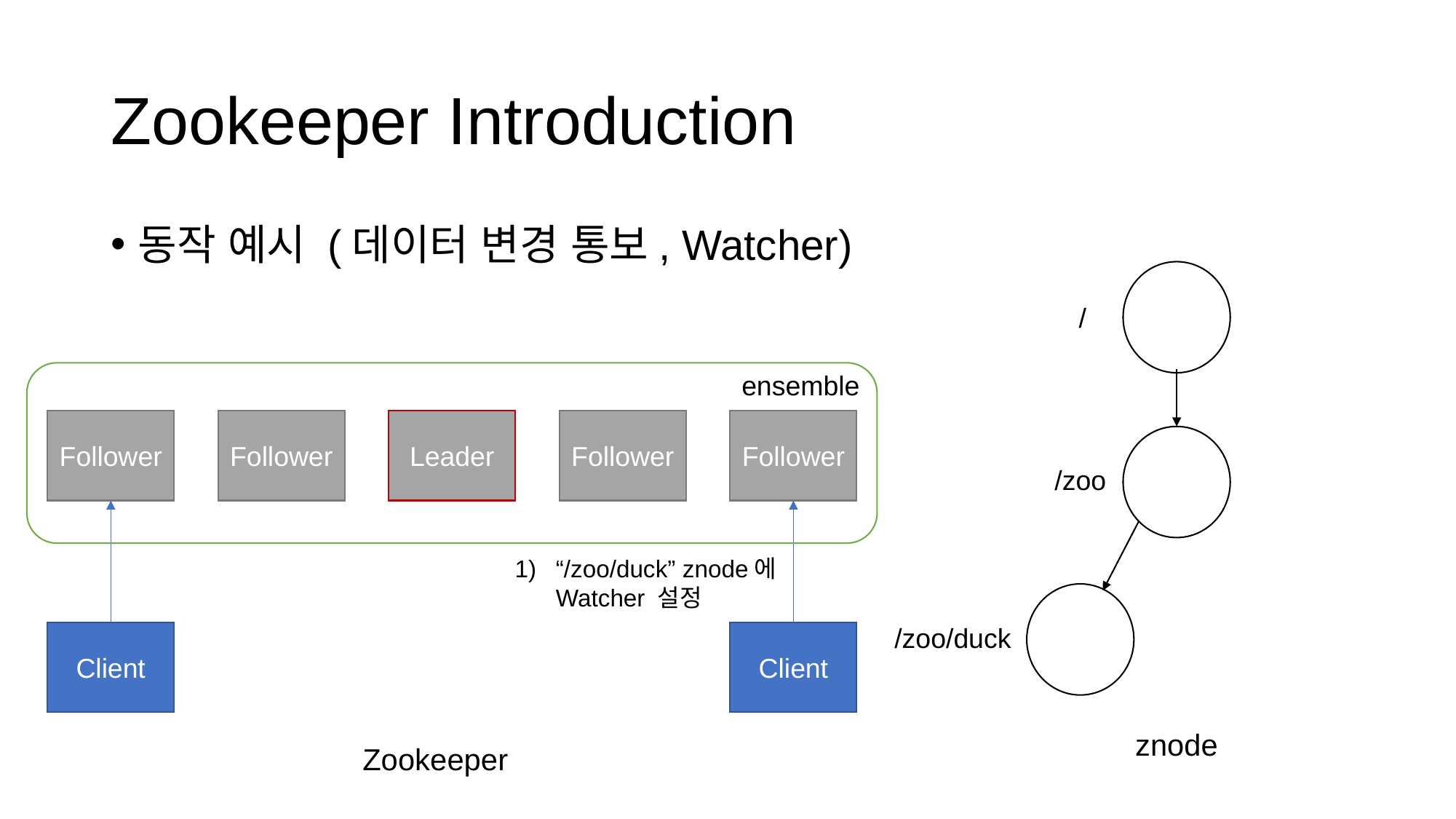

# Zookeeper Introduction
동작 예시 (데이터 변경 통보, Watcher)

/

ensemble
Follower
Follower
Leader
Follower
Follower

/zoo
“/zoo/duck” znode에
Watcher 설정

/zoo/duck
Client
Client
znode
Zookeeper